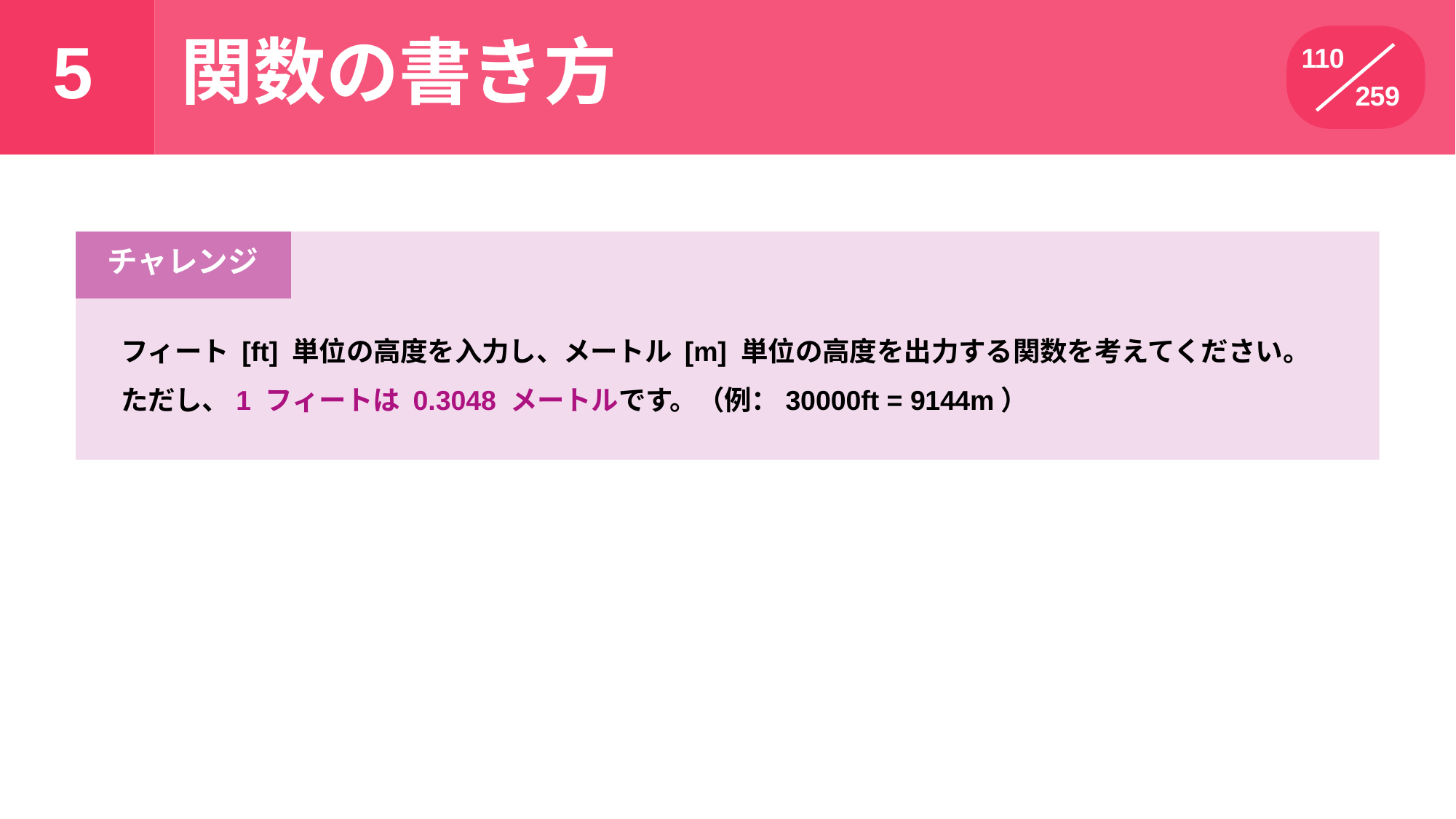

# 5	関数の書き方
110
259

チャレンジ
フィート [ft] 単位の高度を入力し、メートル [m] 単位の高度を出力する関数を考えてください。
ただし、1 フィートは 0.3048 メートルです。（例：30000ft = 9144m）